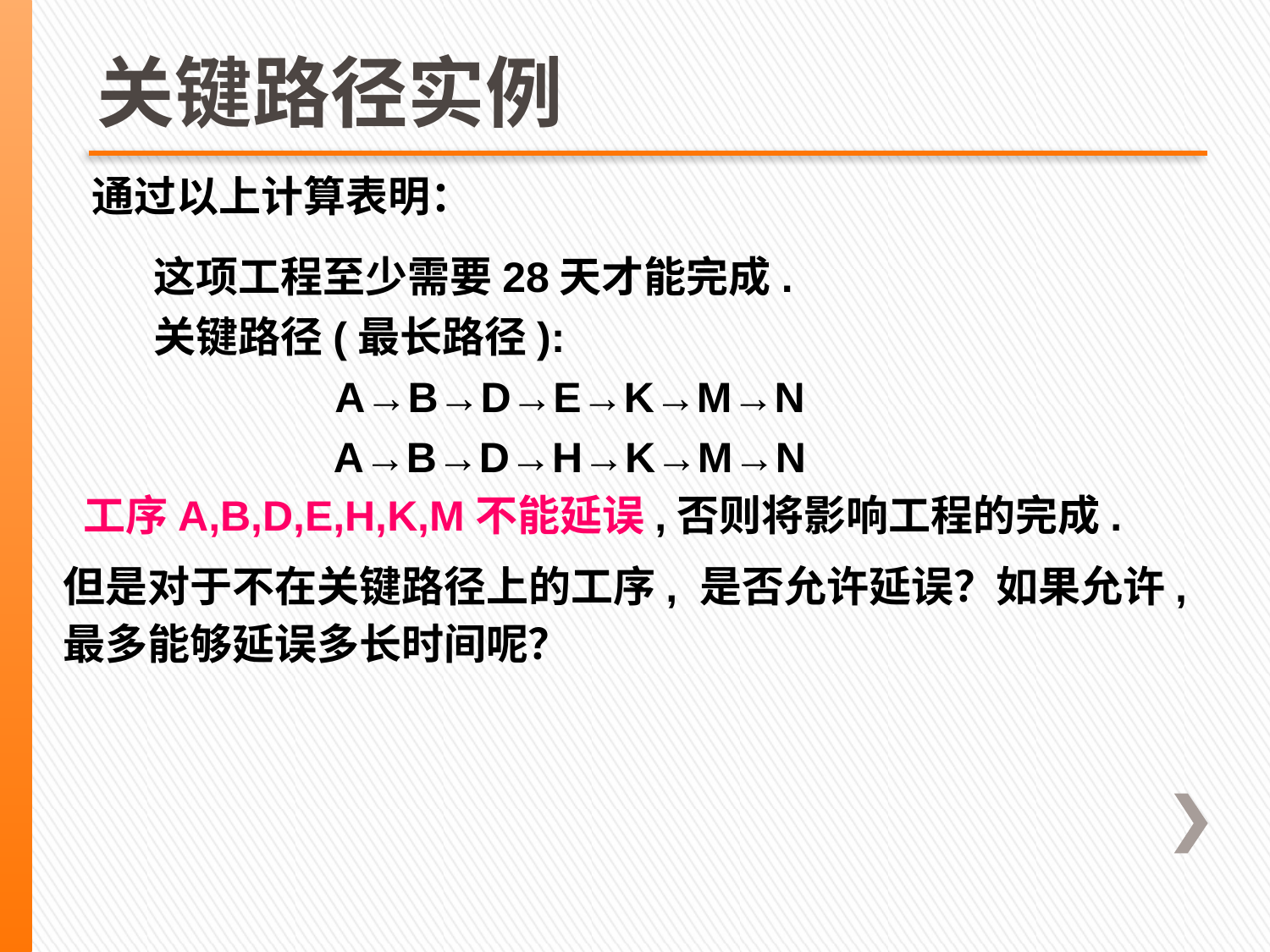

# 关键路径实例
通过以上计算表明：
这项工程至少需要28天才能完成.
关键路径(最长路径):
A→B→D→E→K→M→N
A→B→D→H→K→M→N
    工序A,B,D,E,H,K,M不能延误,否则将影响工程的完成.
  但是对于不在关键路径上的工序, 是否允许延误？如果允许,
  最多能够延误多长时间呢？